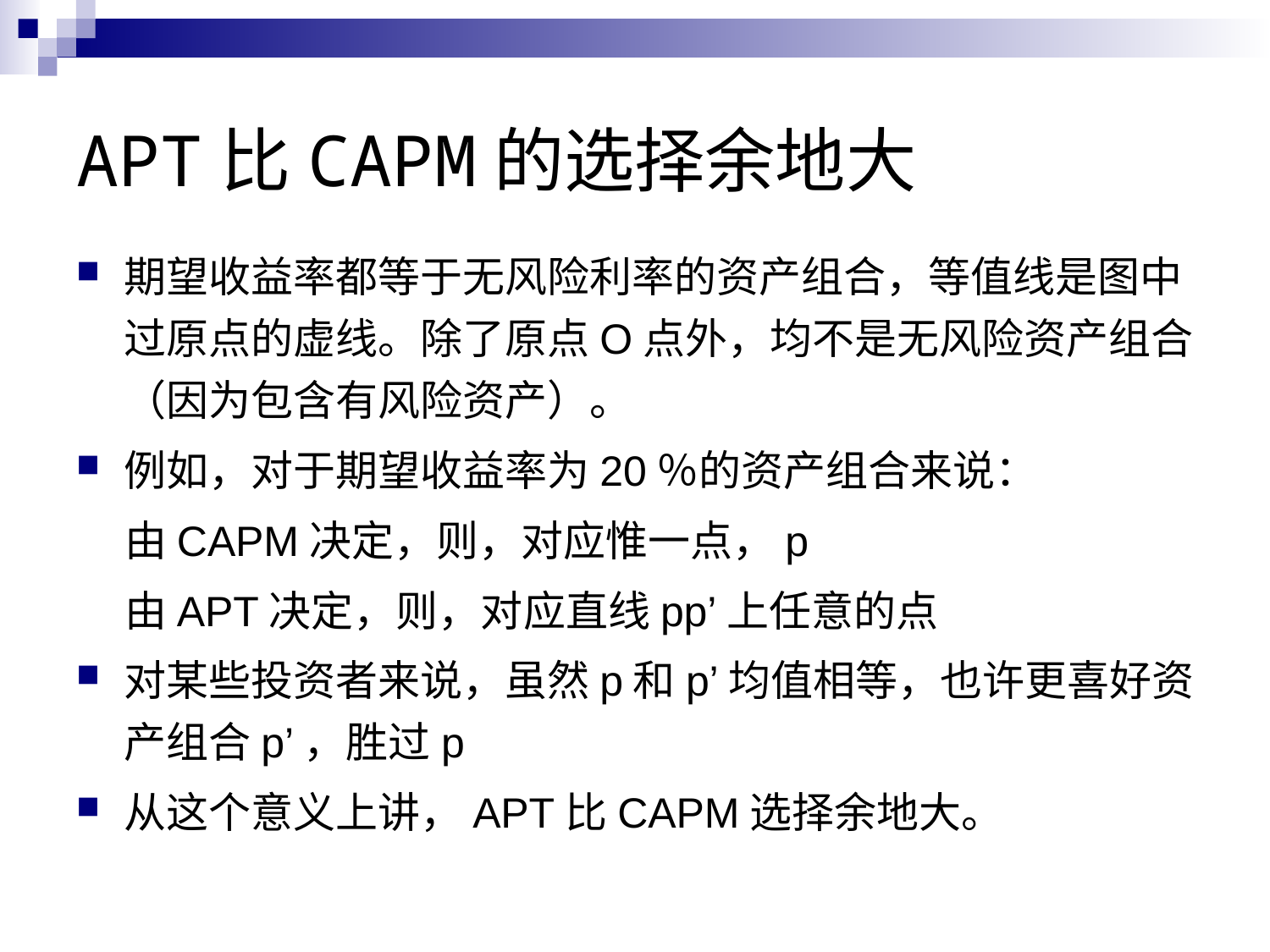

# APT比CAPM的选择余地大
期望收益率都等于无风险利率的资产组合，等值线是图中过原点的虚线。除了原点O点外，均不是无风险资产组合（因为包含有风险资产）。
例如，对于期望收益率为20％的资产组合来说：
    由CAPM决定，则，对应惟一点，p
    由APT决定，则，对应直线pp’上任意的点
对某些投资者来说，虽然p和p’均值相等，也许更喜好资产组合p’，胜过p
从这个意义上讲，APT比CAPM选择余地大。